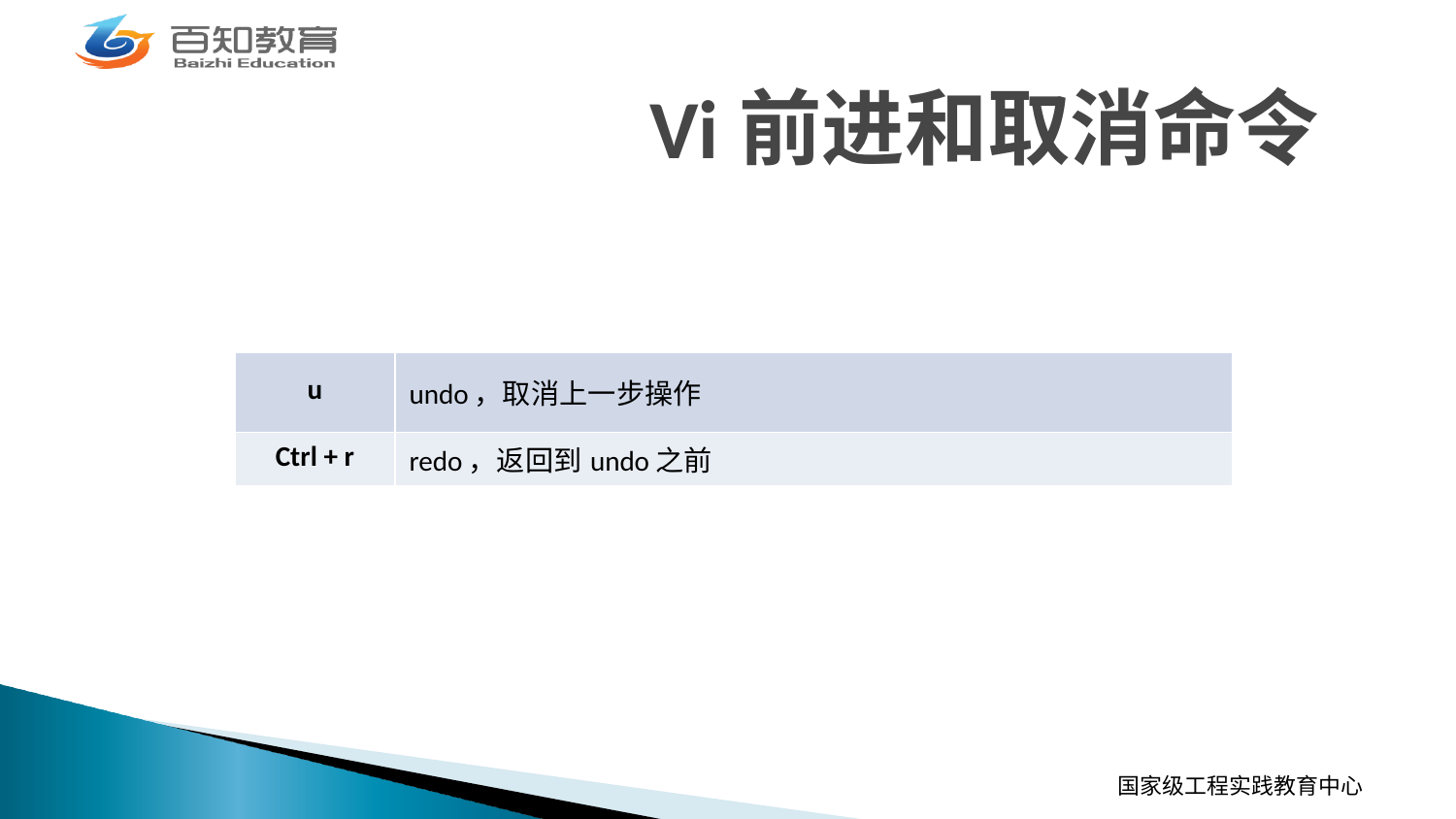

# Vi前进和取消命令
| u | undo，取消上一步操作 |
| --- | --- |
| Ctrl + r | redo，返回到undo之前 |
国家级工程实践教育中心